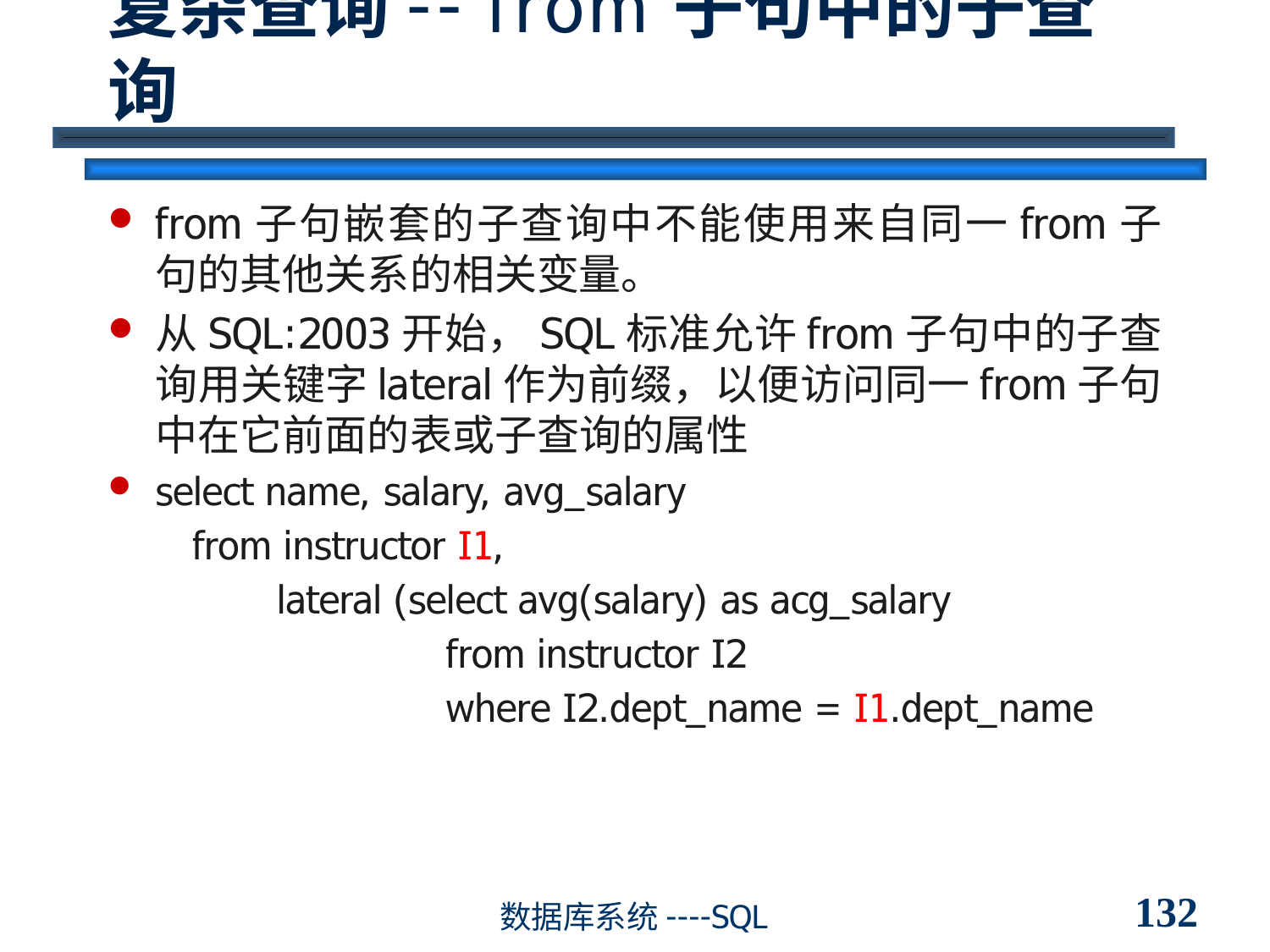

# 复杂查询-- from子句中的子查询
from子句嵌套的子查询中不能使用来自同一from子句的其他关系的相关变量。
从SQL:2003开始，SQL标准允许from子句中的子查询用关键字lateral作为前缀，以便访问同一from子句中在它前面的表或子查询的属性
select name, salary, avg_salary
       from instructor I1,
              lateral (select avg(salary) as acg_salary
                            from instructor I2
                            where I2.dept_name = I1.dept_name
132
数据库系统----SQL